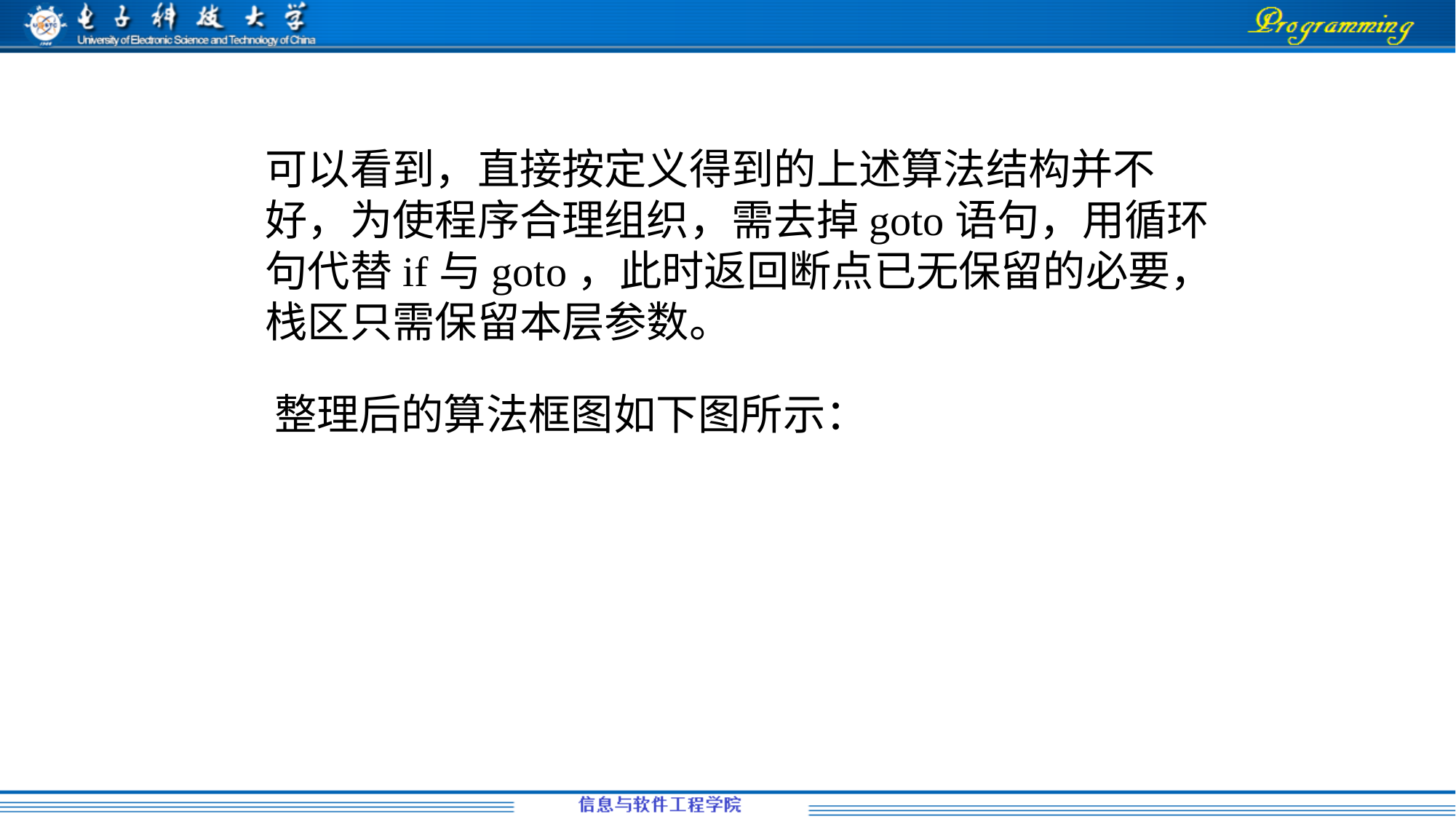

可以看到，直接按定义得到的上述算法结构并不好，为使程序合理组织，需去掉goto语句，用循环句代替if与goto，此时返回断点已无保留的必要，栈区只需保留本层参数。
整理后的算法框图如下图所示：